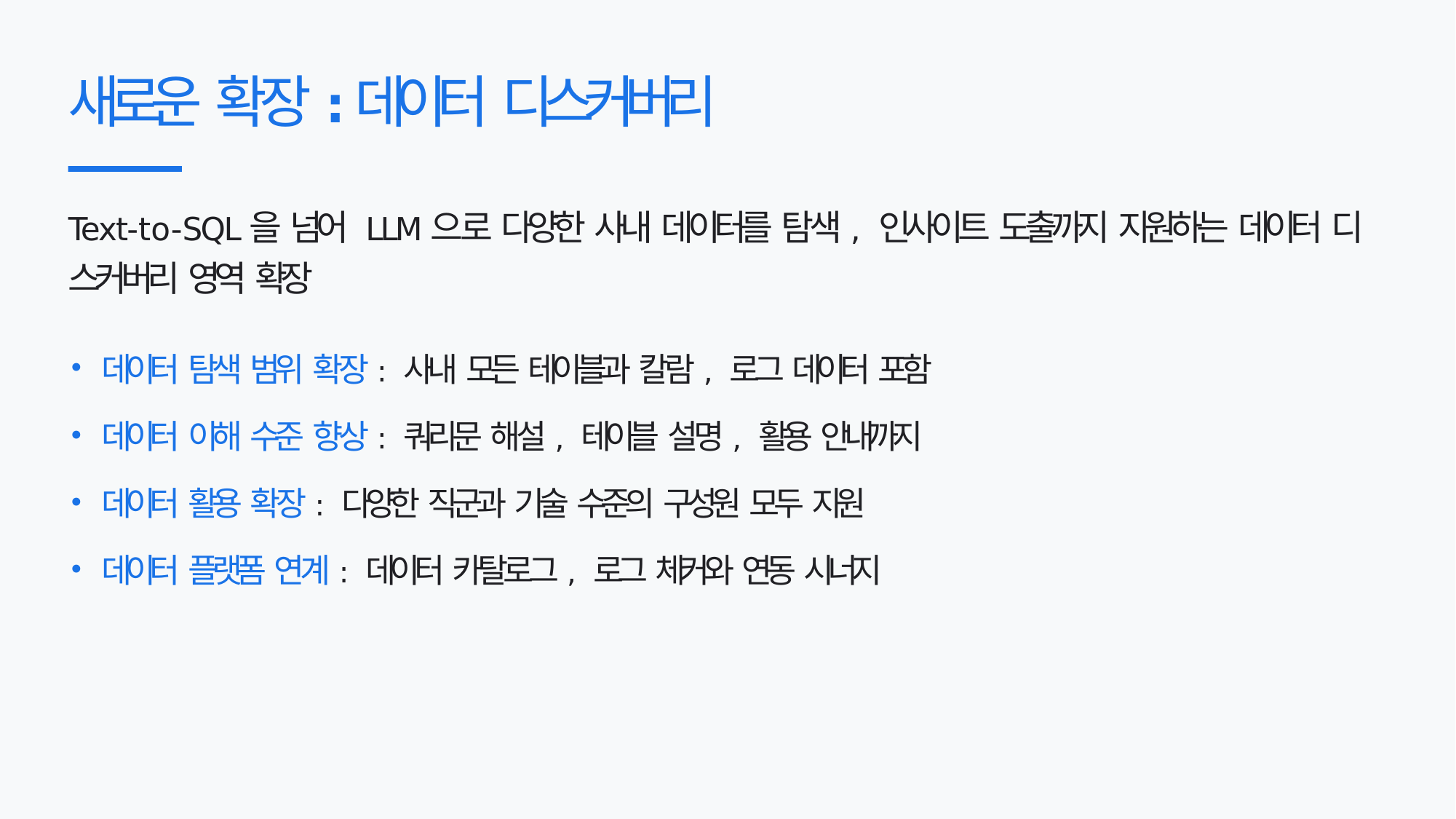

# 새로운 확장:	데이터 디스커버리

Text-to-SQL을 넘어 LLM으로 다양한 사내 데이터를 탐색, 인사이트 도출까지 지원하는 데이터 디 스커버리 영역 확장

데이터 탐색 범위 확장: 사내 모든 테이블과 칼람, 로그 데이터 포함
데이터 이해 수준 향상: 쿼리문 해설, 테이블 설명, 활용 안내까지
데이터 활용 확장: 다양한 직군과 기술 수준의 구성원 모두 지원
데이터 플랫폼 연계: 데이터 카탈로그, 로그 체커와 연동 시너지